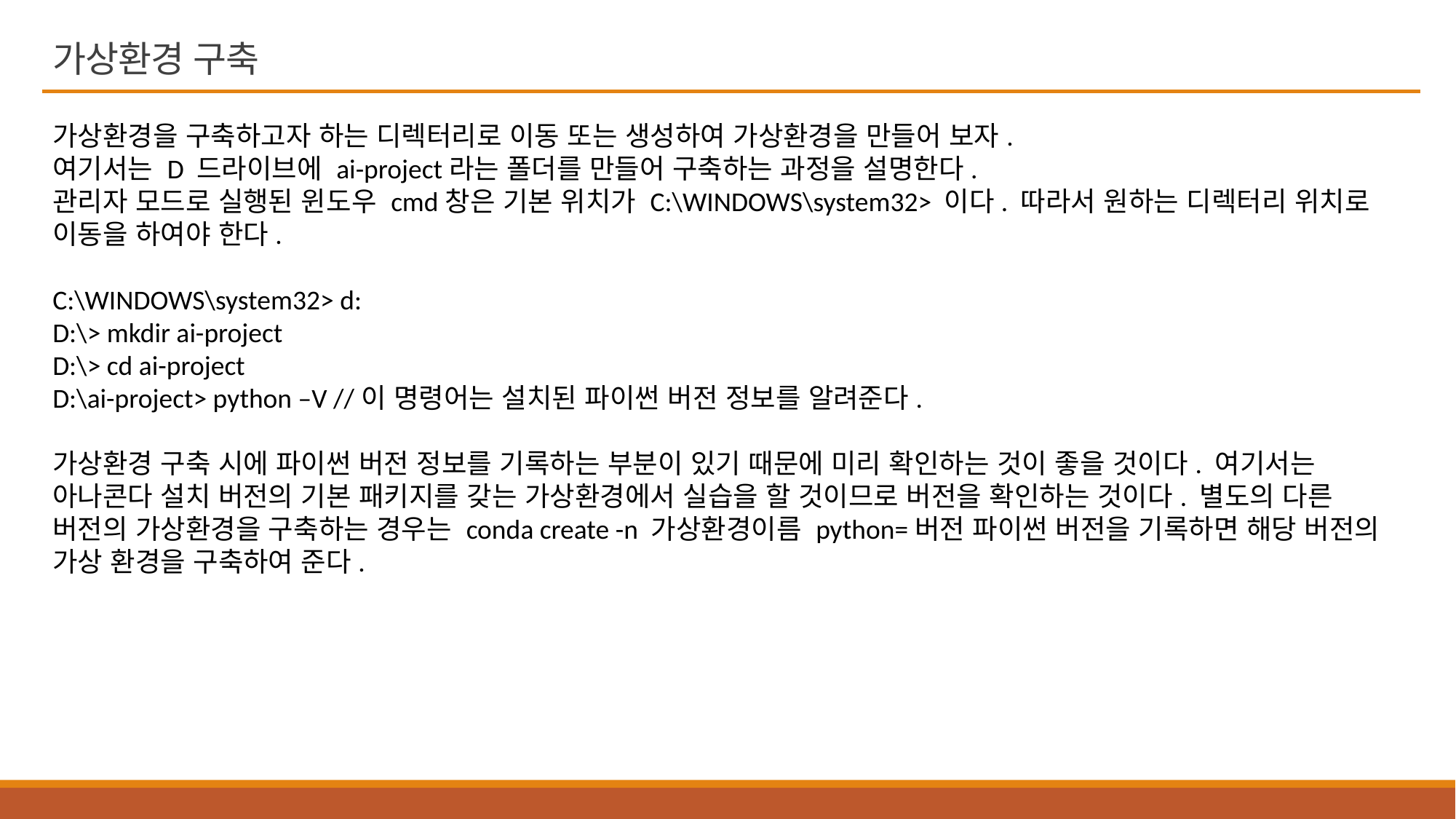

# 가상환경 구축
가상환경을 구축하고자 하는 디렉터리로 이동 또는 생성하여 가상환경을 만들어 보자.
여기서는 D 드라이브에 ai-project라는 폴더를 만들어 구축하는 과정을 설명한다.
관리자 모드로 실행된 윈도우 cmd창은 기본 위치가 C:\WINDOWS\system32> 이다. 따라서 원하는 디렉터리 위치로 이동을 하여야 한다.

C:\WINDOWS\system32> d:
D:\> mkdir ai-project
D:\> cd ai-project
D:\ai-project> python –V //이 명령어는 설치된 파이썬 버전 정보를 알려준다.

가상환경 구축 시에 파이썬 버전 정보를 기록하는 부분이 있기 때문에 미리 확인하는 것이 좋을 것이다. 여기서는 아나콘다 설치 버전의 기본 패키지를 갖는 가상환경에서 실습을 할 것이므로 버전을 확인하는 것이다. 별도의 다른 버전의 가상환경을 구축하는 경우는 conda create -n 가상환경이름 python=버전 파이썬 버전을 기록하면 해당 버전의 가상 환경을 구축하여 준다.